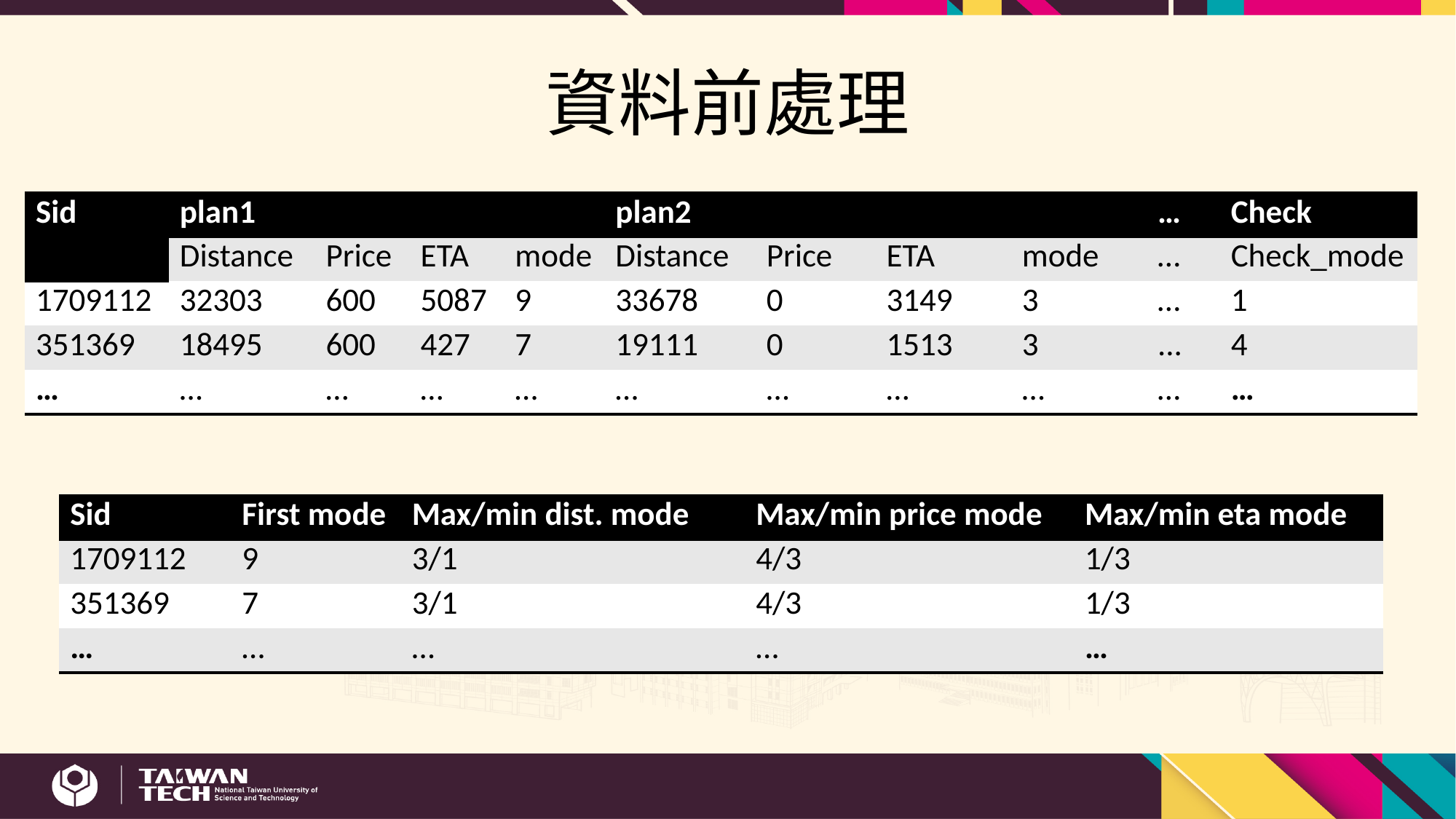

# 資料前處理
| Sid | plan1 |  |  |  | plan2 |  |  |  | … | Check |
| --- | --- | --- | --- | --- | --- | --- | --- | --- | --- | --- |
|  | Distance | Price | ETA | mode | Distance | Price | ETA | mode | … | Check\_mode |
| 1709112 | 32303 | 600 | 5087 | 9 | 33678 | 0 | 3149 | 3 | … | 1 |
| 351369 | 18495 | 600 | 427 | 7 | 19111 | 0 | 1513 | 3 | ... | 4 |
| … | … | … | … | … | … | … | … | … | … | … |
| Sid | First mode | Max/min dist. mode | Max/min price mode | Max/min eta mode |
| --- | --- | --- | --- | --- |
| 1709112 | 9 | 3/1 | 4/3 | 1/3 |
| 351369 | 7 | 3/1 | 4/3 | 1/3 |
| … | … | … | … | … |